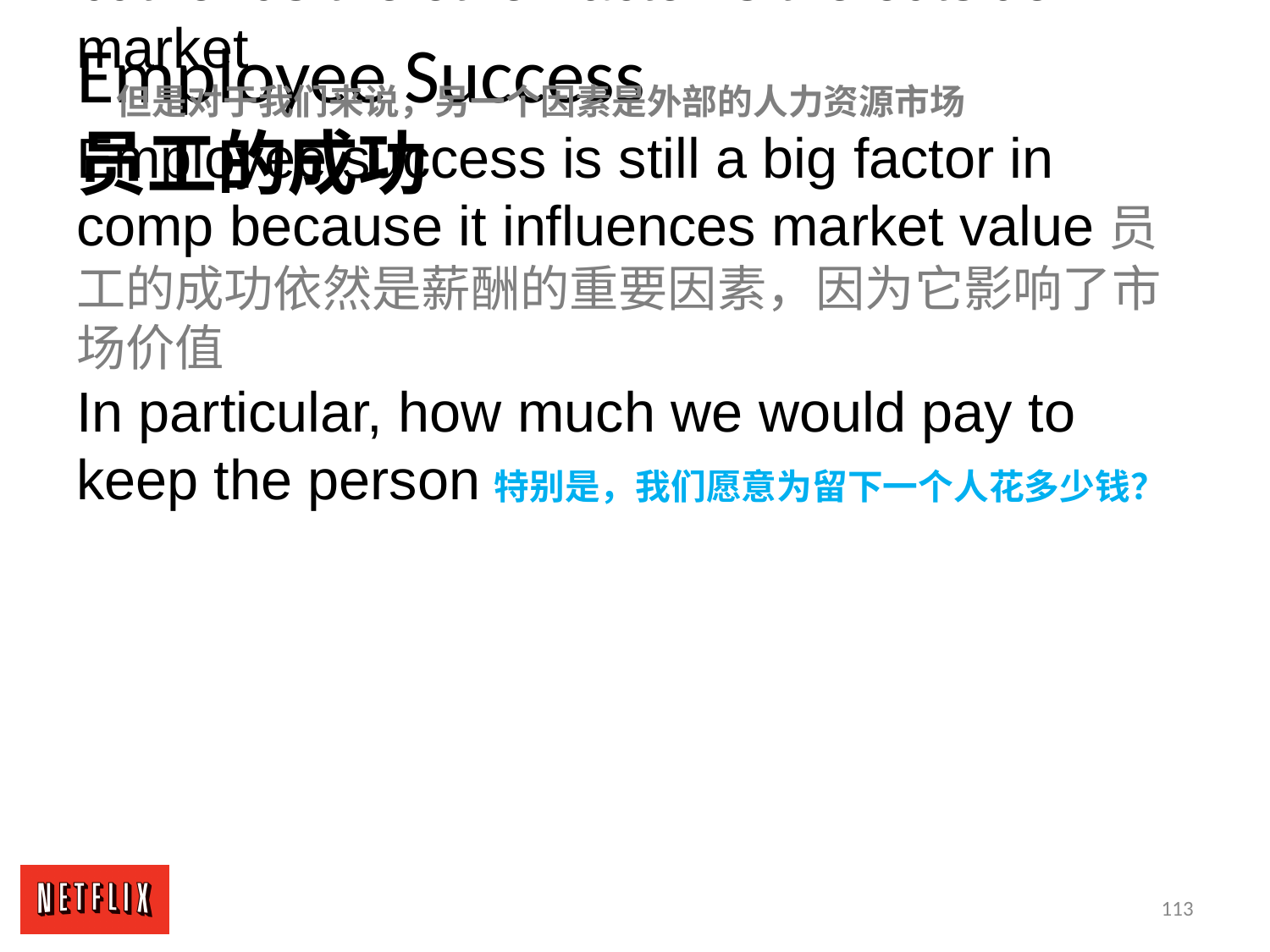

It’s pretty ingrained in our society that the size of one’s raise is the indicator of how well one did the prior year在我们的社会里，一个员工的加薪幅度是上一年度业绩好坏的指示器，这已经是根深蒂固的观念
but for us the other factor is the outside market
    但是对于我们来说，另一个因素是外部的人力资源市场
Employee success is still a big factor in comp because it influences market value员工的成功依然是薪酬的重要因素，因为它影响了市场价值
In particular, how much we would pay to keep the person特别是，我们愿意为留下一个人花多少钱？
Employee Success
员工的成功
113